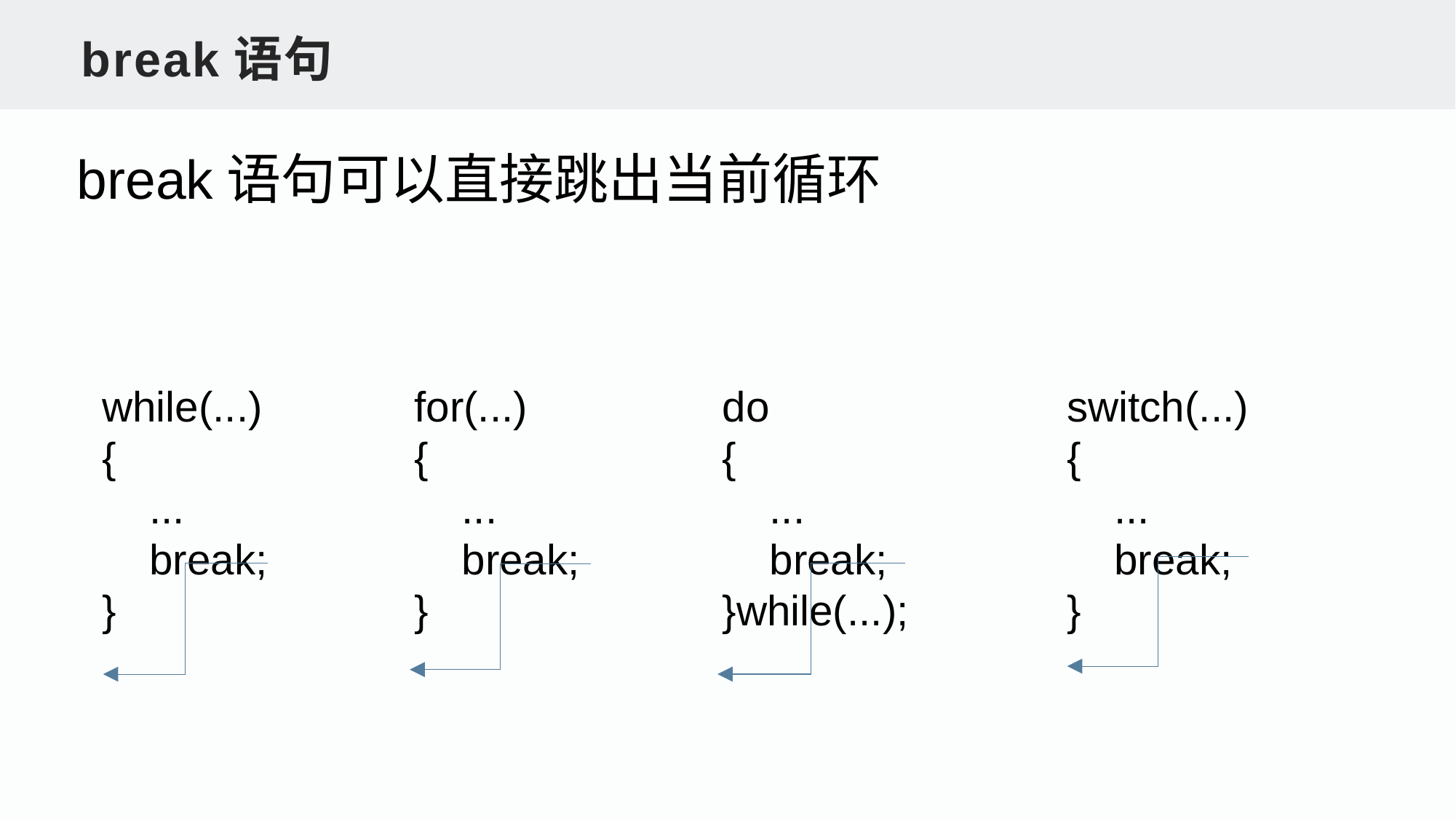

break语句
break语句可以直接跳出当前循环
while(...)
{
    ...
    break;
}
for(...)
{
    ...
    break;
}
do
{
    ...
    break;
}while(...);
switch(...)
{
    ...
    break;
}